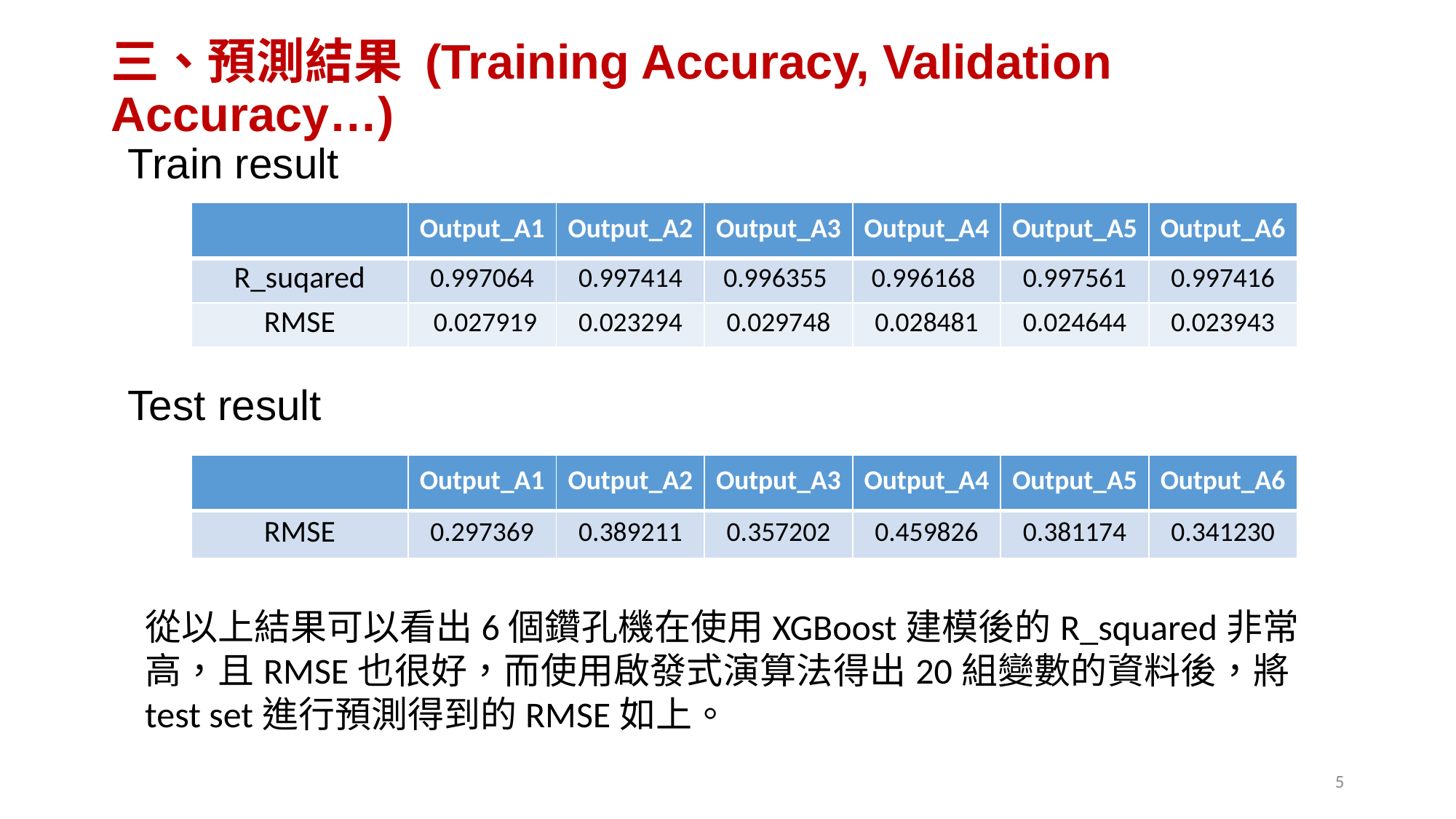

# 三、預測結果 (Training Accuracy, Validation Accuracy…)
Train result
|  | Output\_A1 | Output\_A2 | Output\_A3 | Output\_A4 | Output\_A5 | Output\_A6 |
| --- | --- | --- | --- | --- | --- | --- |
| R\_suqared | 0.997064 | 0.997414 | 0.996355 | 0.996168 | 0.997561 | 0.997416 |
| RMSE | 0.027919 | 0.023294 | 0.029748 | 0.028481 | 0.024644 | 0.023943 |
Test result
|  | Output\_A1 | Output\_A2 | Output\_A3 | Output\_A4 | Output\_A5 | Output\_A6 |
| --- | --- | --- | --- | --- | --- | --- |
| RMSE | 0.297369 | 0.389211 | 0.357202 | 0.459826 | 0.381174 | 0.341230 |
從以上結果可以看出6個鑽孔機在使用XGBoost建模後的R_squared非常高，且RMSE也很好，而使用啟發式演算法得出20組變數的資料後，將test set進行預測得到的RMSE如上。
5